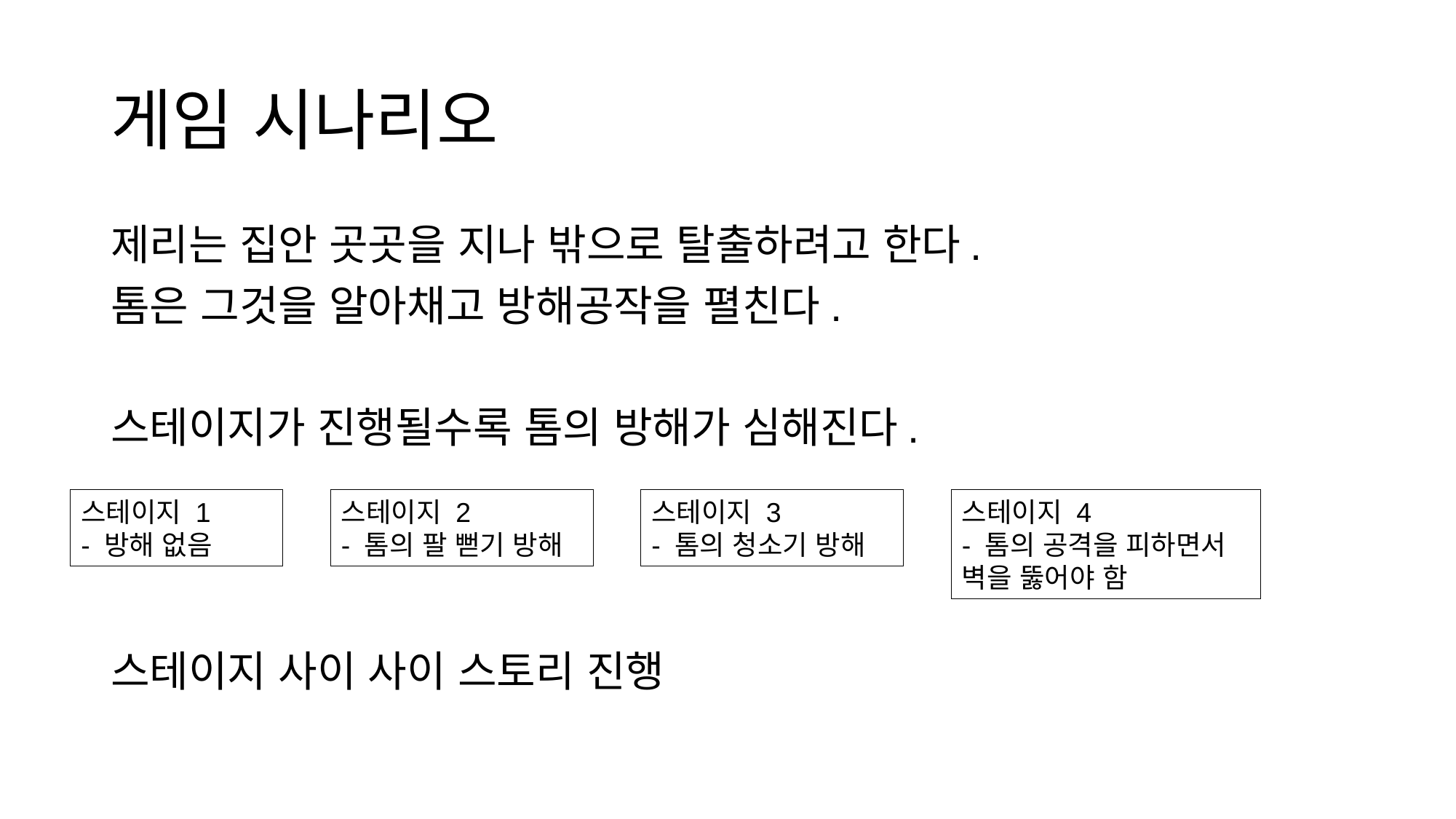

# 게임 시나리오
제리는 집안 곳곳을 지나 밖으로 탈출하려고 한다.
톰은 그것을 알아채고 방해공작을 펼친다.

스테이지가 진행될수록 톰의 방해가 심해진다.

스테이지 사이 사이 스토리 진행
스테이지 1
- 방해 없음
스테이지 2
- 톰의 팔 뻗기 방해
스테이지 3
- 톰의 청소기 방해
스테이지 4
- 톰의 공격을 피하면서 벽을 뚫어야 함